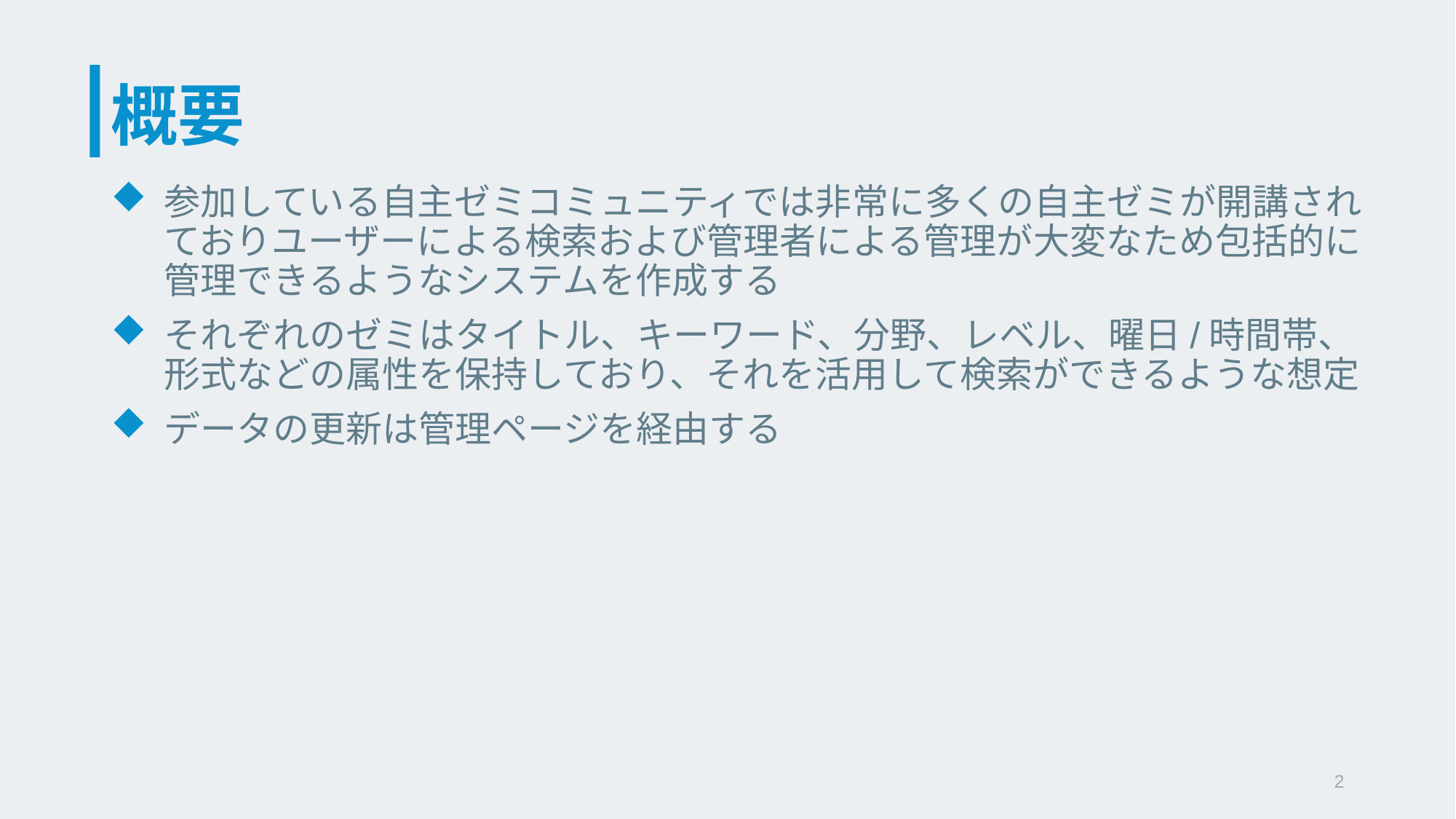

# 概要
参加している自主ゼミコミュニティでは非常に多くの自主ゼミが開講されておりユーザーによる検索および管理者による管理が大変なため包括的に管理できるようなシステムを作成する
それぞれのゼミはタイトル、キーワード、分野、レベル、曜日/時間帯、形式などの属性を保持しており、それを活用して検索ができるような想定
データの更新は管理ページを経由する
2